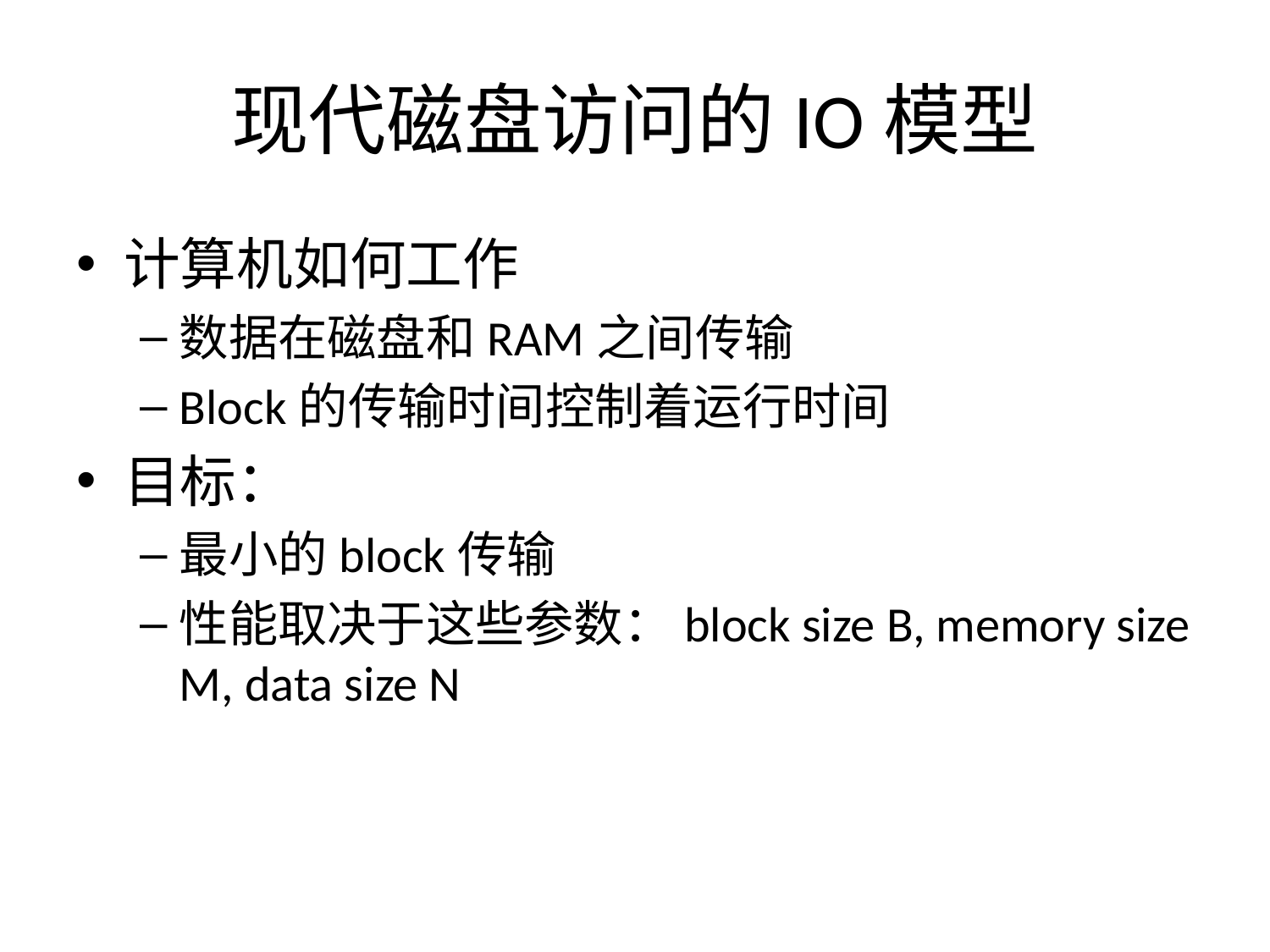

# 现代磁盘访问的IO模型
计算机如何工作
数据在磁盘和RAM之间传输
Block的传输时间控制着运行时间
目标：
最小的block传输
性能取决于这些参数：block size B, memory size M, data size N